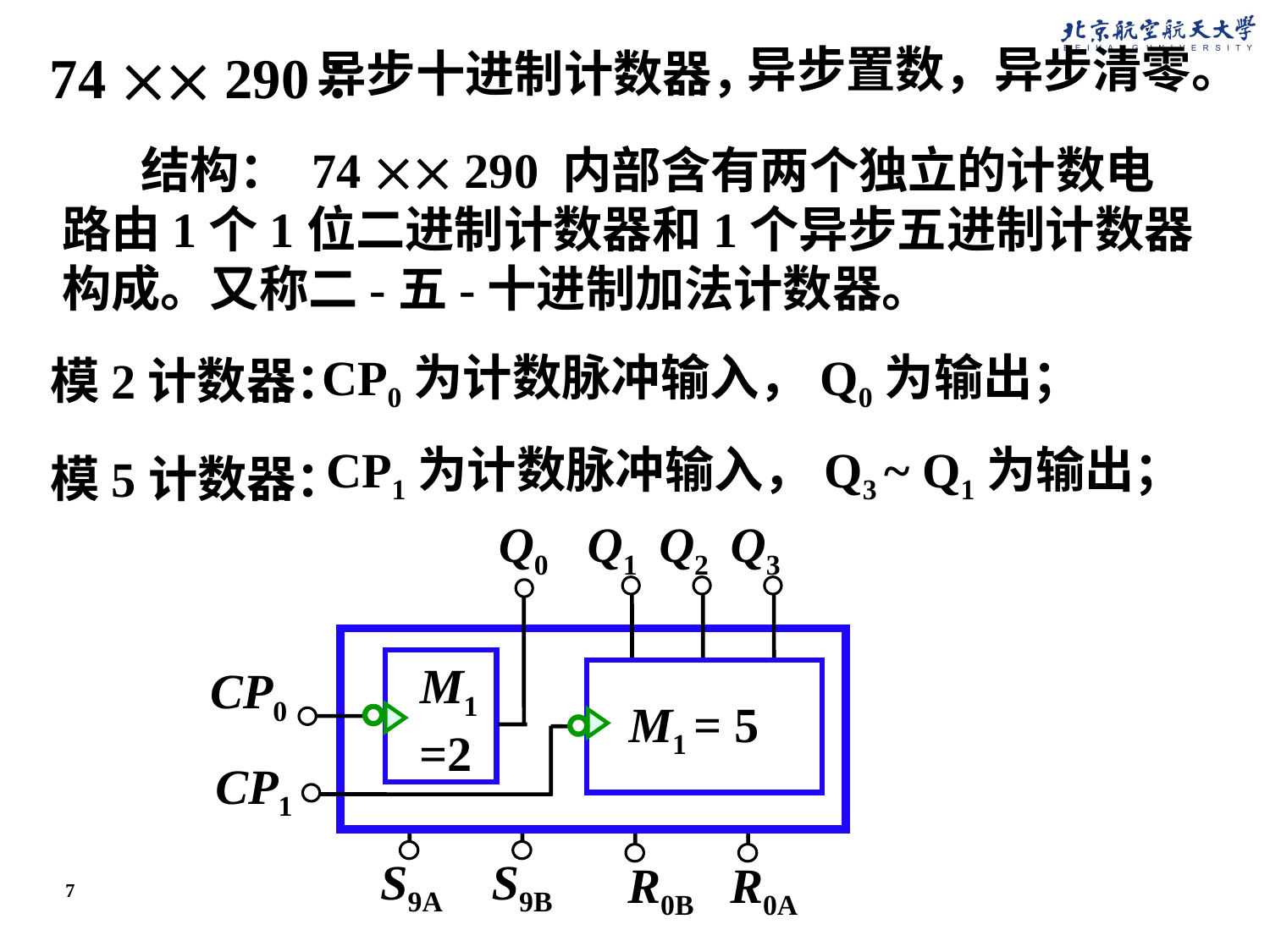

异步置数，异步清零。
    74 ×× 290：
异步十进制计数器，
      结构： 74 ×× 290 内部含有两个独立的计数电路由1个1位二进制计数器和1个异步五进制计数器构成。又称二-五-十进制加法计数器。
模2计数器：
CP0为计数脉冲输入，Q0为输出；
CP1为计数脉冲输入，Q3 ~ Q1为输出；
模5计数器：
Q0    Q1   Q2   Q3

M1
=2

CP0

M1 = 5

CP1

S9A       S9B
R0B     R0A
7